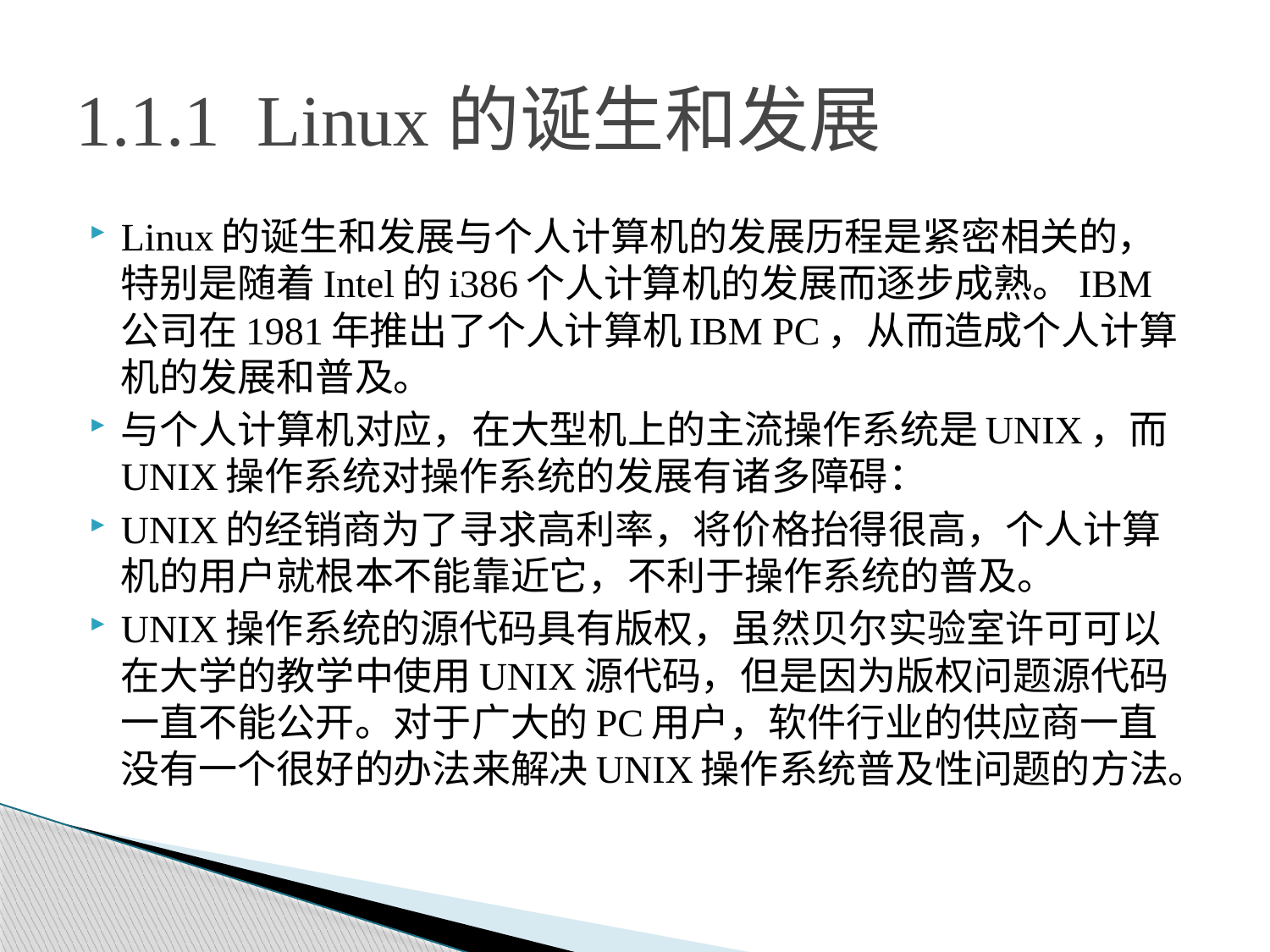

# 1.1.1  Linux的诞生和发展
Linux的诞生和发展与个人计算机的发展历程是紧密相关的，特别是随着Intel的i386个人计算机的发展而逐步成熟。IBM公司在1981年推出了个人计算机IBM PC，从而造成个人计算机的发展和普及。
与个人计算机对应，在大型机上的主流操作系统是UNIX，而UNIX操作系统对操作系统的发展有诸多障碍：
UNIX的经销商为了寻求高利率，将价格抬得很高，个人计算机的用户就根本不能靠近它，不利于操作系统的普及。
UNIX操作系统的源代码具有版权，虽然贝尔实验室许可可以在大学的教学中使用UNIX源代码，但是因为版权问题源代码一直不能公开。对于广大的PC用户，软件行业的供应商一直没有一个很好的办法来解决UNIX操作系统普及性问题的方法。